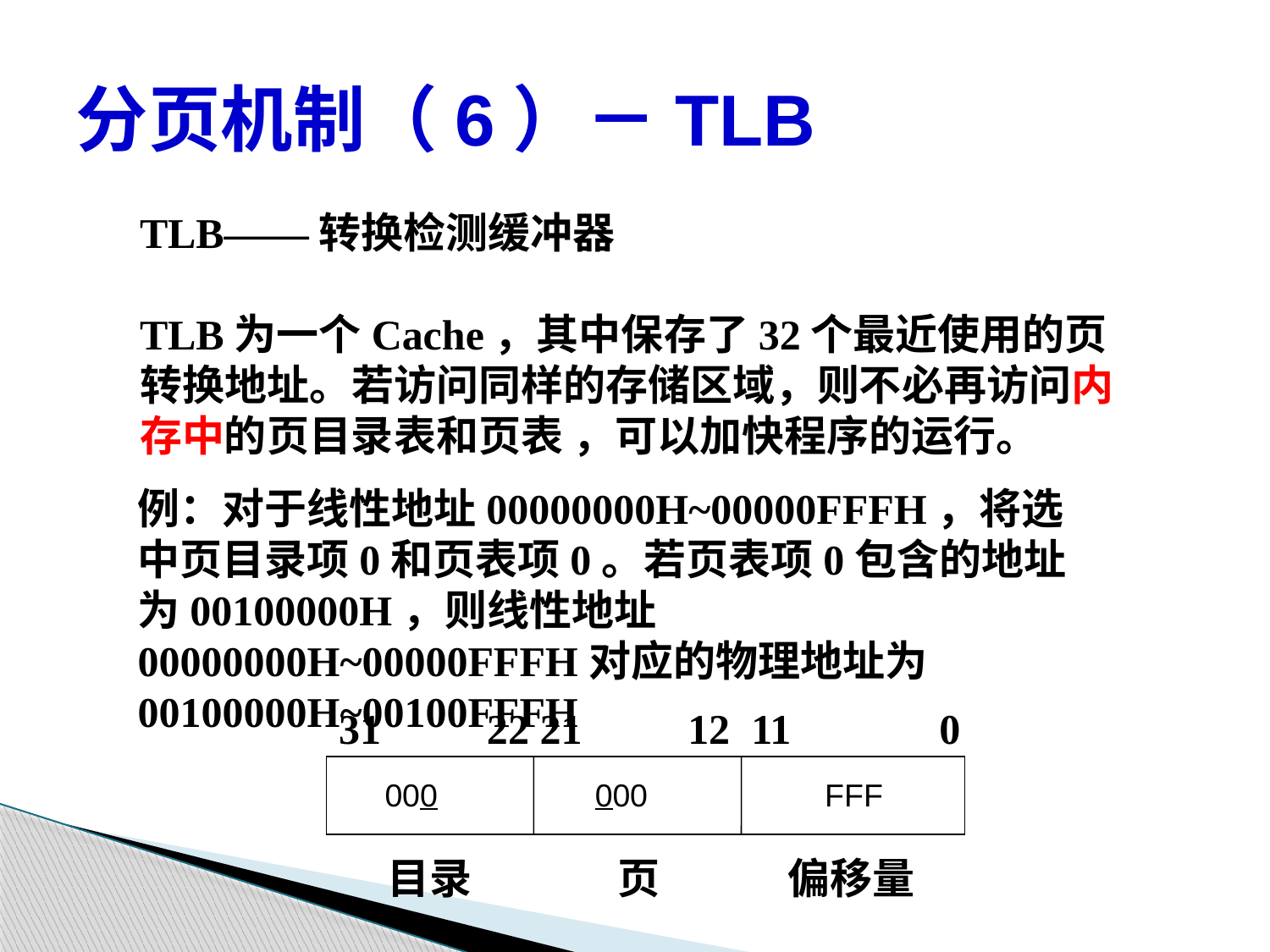

# 分页机制（6）－TLB
TLB——转换检测缓冲器

TLB为一个Cache，其中保存了32个最近使用的页转换地址。若访问同样的存储区域，则不必再访问内存中的页目录表和页表 ，可以加快程序的运行。
例：对于线性地址00000000H~00000FFFH，将选中页目录项0和页表项0。若页表项0包含的地址为00100000H，则线性地址00000000H~00000FFFH对应的物理地址为00100000H~00100FFFH
31          22 21          12  11              0

000
000
FFF
目录
页
偏移量